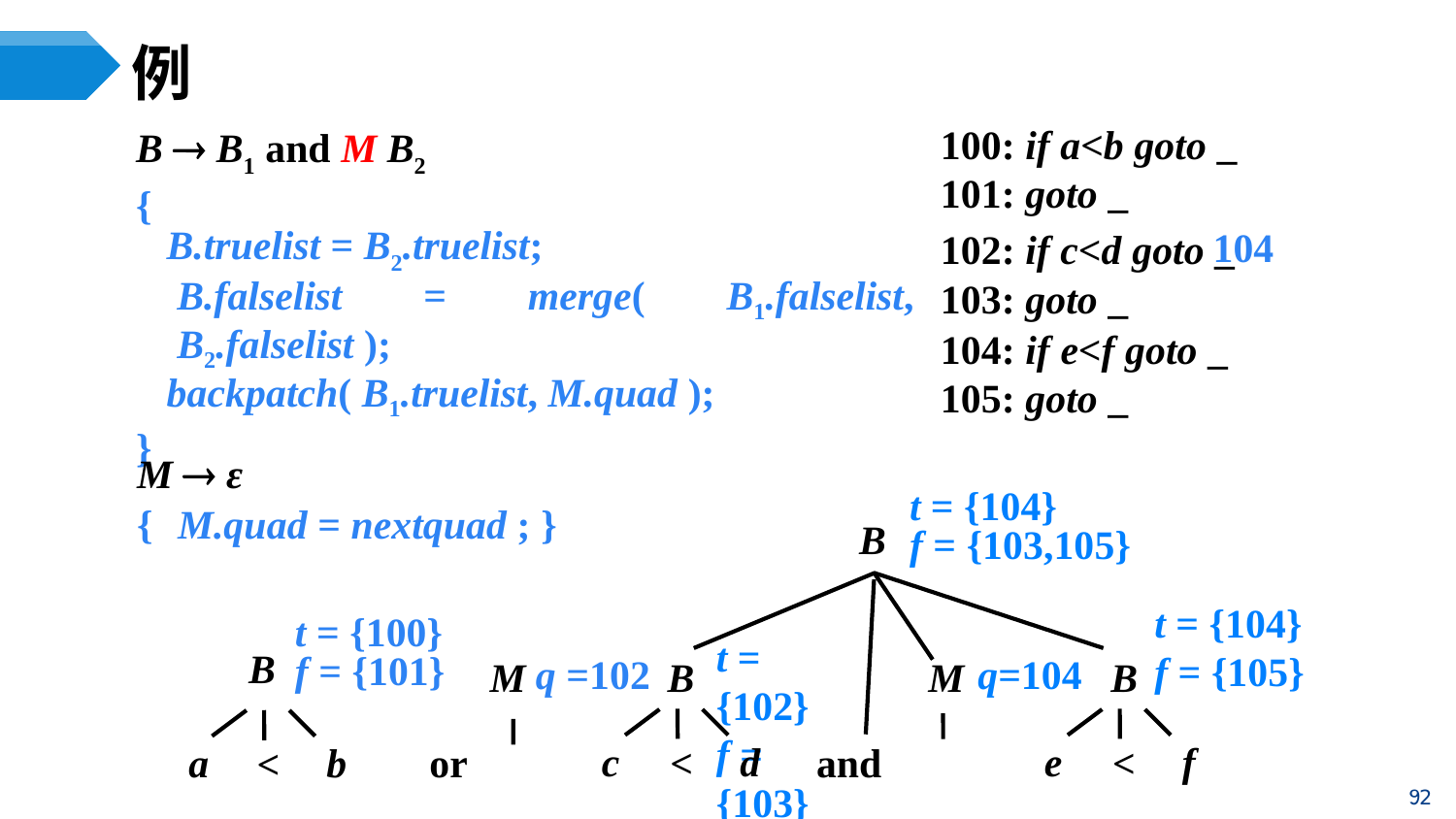

# 例
100: if a<b goto _
101: goto _
B → B1 and M B2
{
   B.truelist = B2.truelist;
	B.falselist = merge( B1.falselist, B2.falselist );
   backpatch( B1.truelist, M.quad );
}

104
102: if c<d goto _
103: goto _
104: if e<f goto _
105: goto _
M → ε
{	M.quad = nextquad ; }
t = {104}
f = {103,105}
B

t = {104}
f = {105}
t = {100}
f = {101}
t = {102}
f = {103}
B
q =102
M
B

c
d
e
f
a
b
or
<
and
<
<
q=104
M
B

92